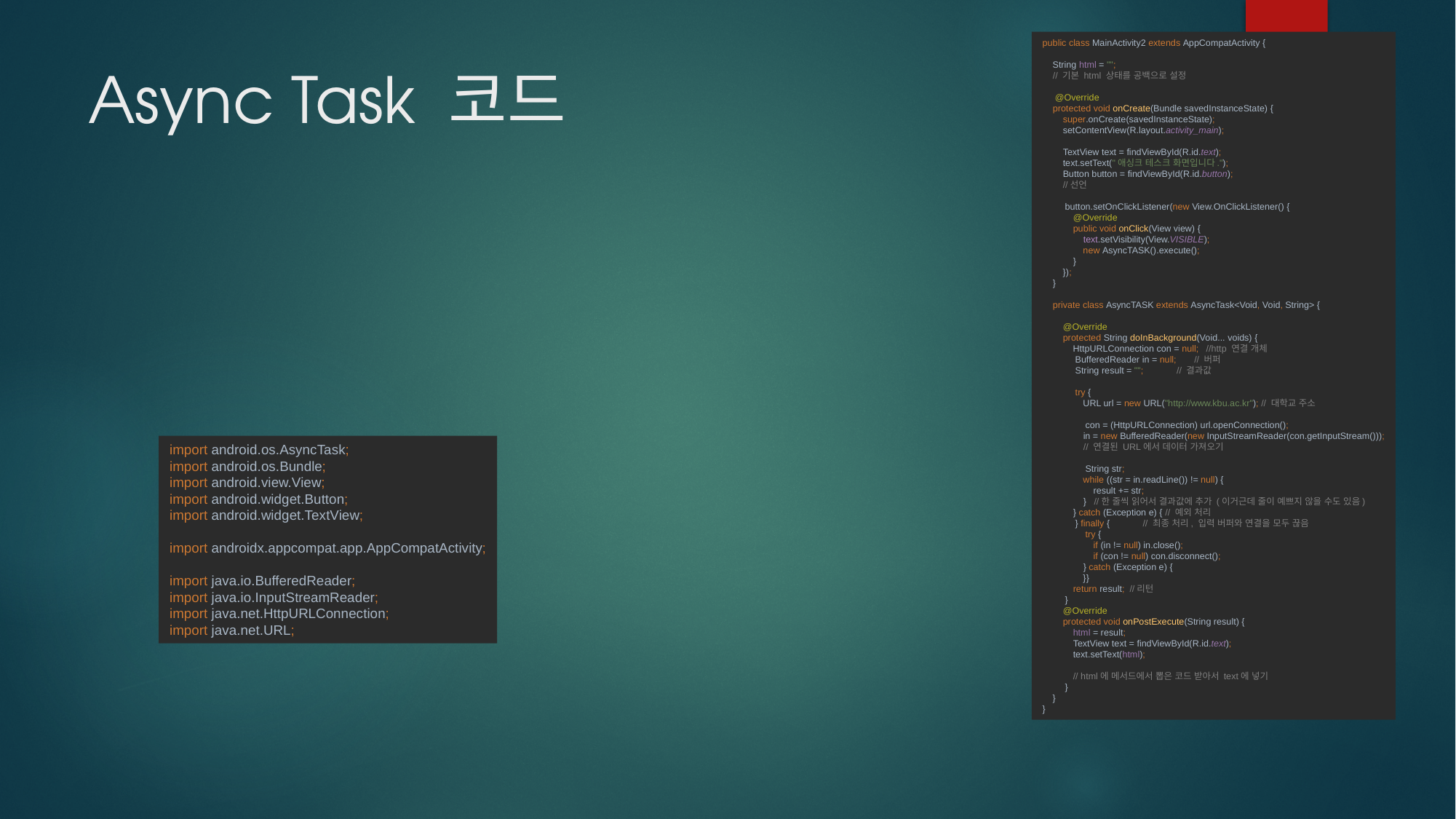

public class MainActivity2 extends AppCompatActivity {
    String html = "";
    // 기본 html 상태를 공백으로 설정
    @Override
    protected void onCreate(Bundle savedInstanceState) {
        super.onCreate(savedInstanceState);
        setContentView(R.layout.activity_main);
        TextView text = findViewById(R.id.text);
        text.setText("애싱크 테스크 화면입니다.");
        Button button = findViewById(R.id.button);
        //선언
        button.setOnClickListener(new View.OnClickListener() {
            @Override
            public void onClick(View view) {
                text.setVisibility(View.VISIBLE);
                new AsyncTASK().execute();
            }
        });
    }
    private class AsyncTASK extends AsyncTask<Void, Void, String> {
        @Override
        protected String doInBackground(Void... voids) {
            HttpURLConnection con = null;   //http 연결 개체
            BufferedReader in = null;       // 버퍼
            String result = "";             // 결과값
            try {
                URL url = new URL("http://www.kbu.ac.kr"); // 대학교 주소
                con = (HttpURLConnection) url.openConnection();
                in = new BufferedReader(new InputStreamReader(con.getInputStream()));
                // 연결된 URL에서 데이터 가져오기
                String str;
                while ((str = in.readLine()) != null) {
                    result += str;
                }   //한 줄씩 읽어서 결과값에 추가 (이거근데 줄이 예쁘지 않을 수도 있음)
            } catch (Exception e) { // 예외 처리
            } finally {             // 최종 처리, 입력 버퍼와 연결을 모두 끊음
                try {
                    if (in != null) in.close();
                    if (con != null) con.disconnect();
                } catch (Exception e) {
                }}
            return result;  //리턴
        }
        @Override
        protected void onPostExecute(String result) {
            html = result;
            TextView text = findViewById(R.id.text);
            text.setText(html);
            // html에 메서드에서 뽑은 코드 받아서 text에 넣기
        }
    }
}
# Async Task 코드
import android.os.AsyncTask;
import android.os.Bundle;
import android.view.View;
import android.widget.Button;
import android.widget.TextView;
import androidx.appcompat.app.AppCompatActivity;
import java.io.BufferedReader;
import java.io.InputStreamReader;
import java.net.HttpURLConnection;
import java.net.URL;